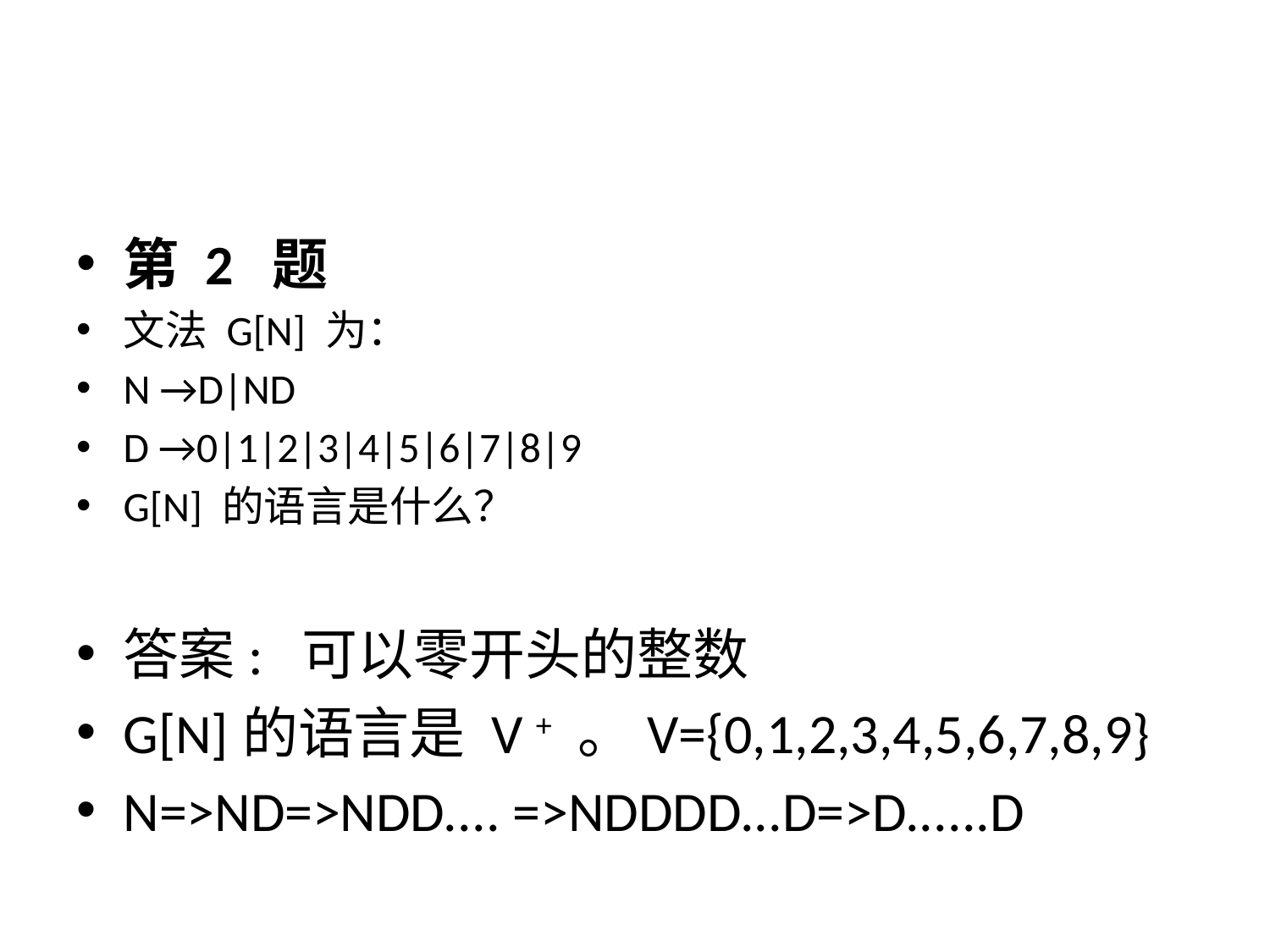

#
第 2  题
文法 G[N] 为：
N →D|ND
D →0|1|2|3|4|5|6|7|8|9
G[N] 的语言是什么？

答案:  可以零开头的整数
G[N]的语言是 V + 。V={0,1,2,3,4,5,6,7,8,9}
N=>ND=>NDD.... =>NDDDD...D=>D......D